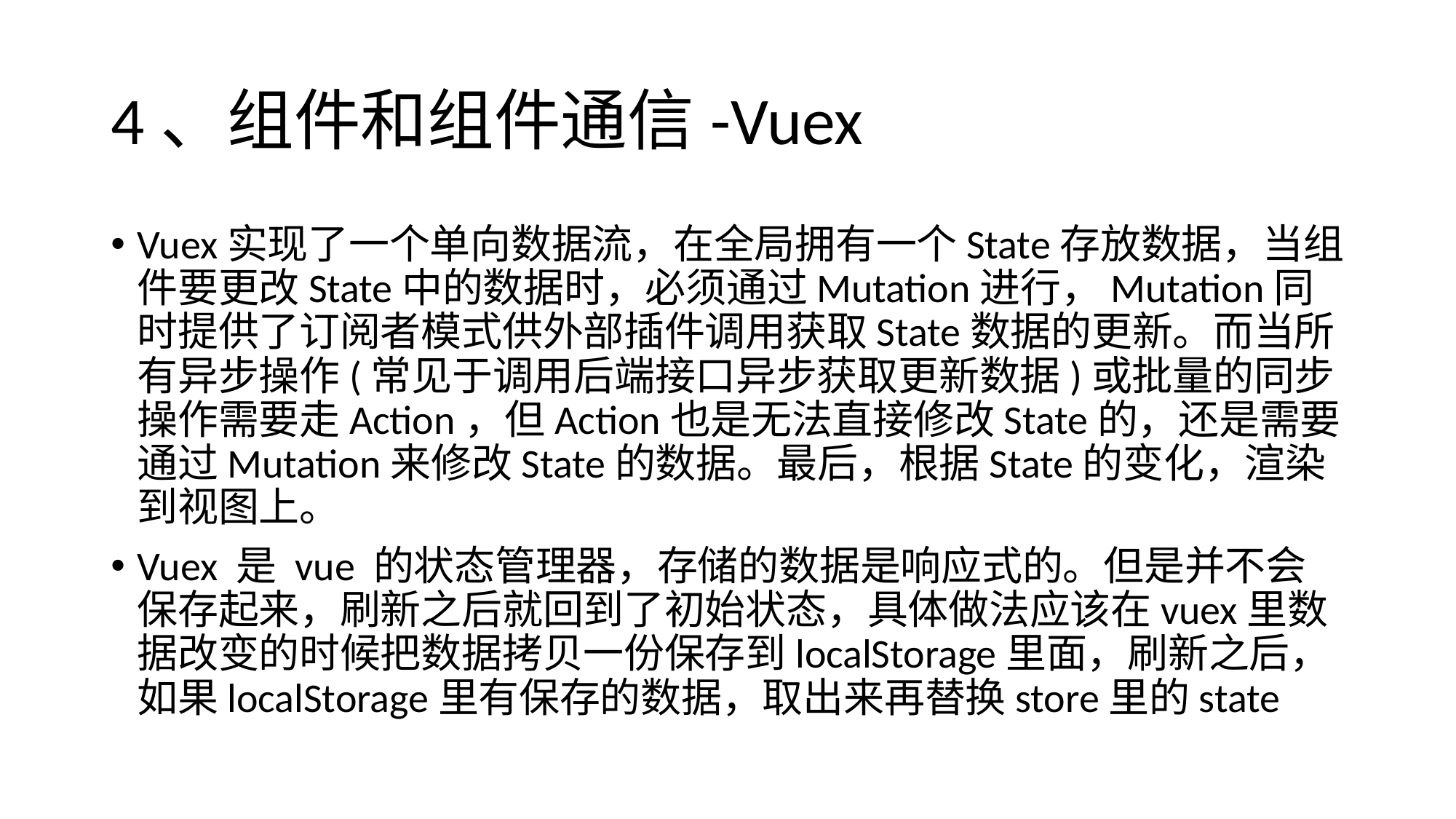

# 4、组件和组件通信-Vuex
Vuex实现了一个单向数据流，在全局拥有一个State存放数据，当组件要更改State中的数据时，必须通过Mutation进行，Mutation同时提供了订阅者模式供外部插件调用获取State数据的更新。而当所有异步操作(常见于调用后端接口异步获取更新数据)或批量的同步操作需要走Action，但Action也是无法直接修改State的，还是需要通过Mutation来修改State的数据。最后，根据State的变化，渲染到视图上。
Vuex 是 vue 的状态管理器，存储的数据是响应式的。但是并不会保存起来，刷新之后就回到了初始状态，具体做法应该在vuex里数据改变的时候把数据拷贝一份保存到localStorage里面，刷新之后，如果localStorage里有保存的数据，取出来再替换store里的state